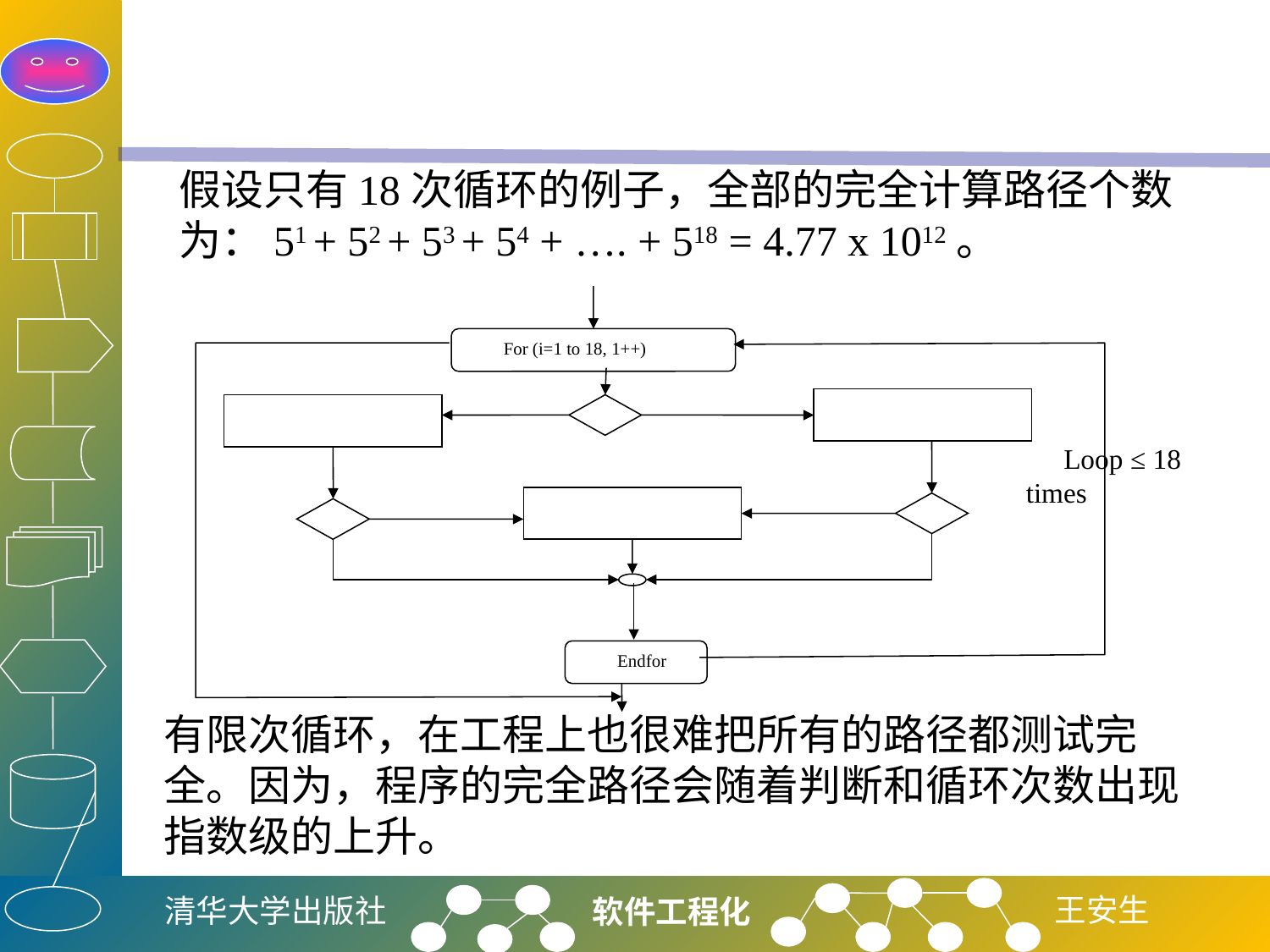

#
假设只有18次循环的例子，全部的完全计算路径个数为：51 + 52 + 53 + 54 + …. + 518 = 4.77 x 1012。

For (i=1 to 18, 1++)

Loop ≤ 18 times

Endfor

有限次循环，在工程上也很难把所有的路径都测试完全。因为，程序的完全路径会随着判断和循环次数出现指数级的上升。